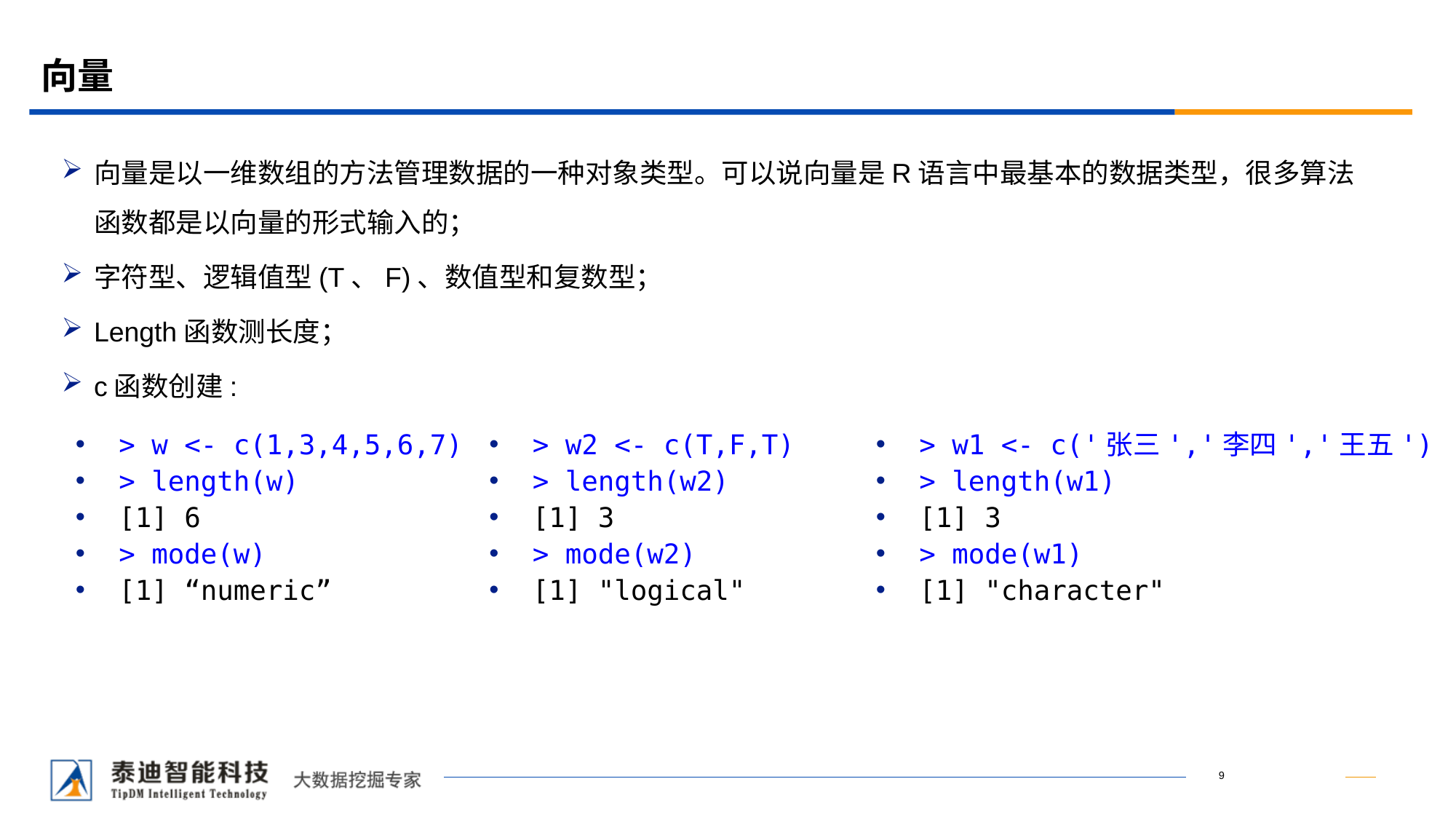

# 向量
向量是以一维数组的方法管理数据的一种对象类型。可以说向量是R语言中最基本的数据类型，很多算法函数都是以向量的形式输入的；
字符型、逻辑值型(T、F)、数值型和复数型；
Length函数测长度；
c函数创建:

> w <- c(1,3,4,5,6,7)
> length(w)
[1] 6
> mode(w)
[1] “numeric”

> w2 <- c(T,F,T)
> length(w2)
[1] 3
> mode(w2)
[1] "logical"

> w1 <- c('张三','李四','王五')
> length(w1)
[1] 3
> mode(w1)
[1] "character"